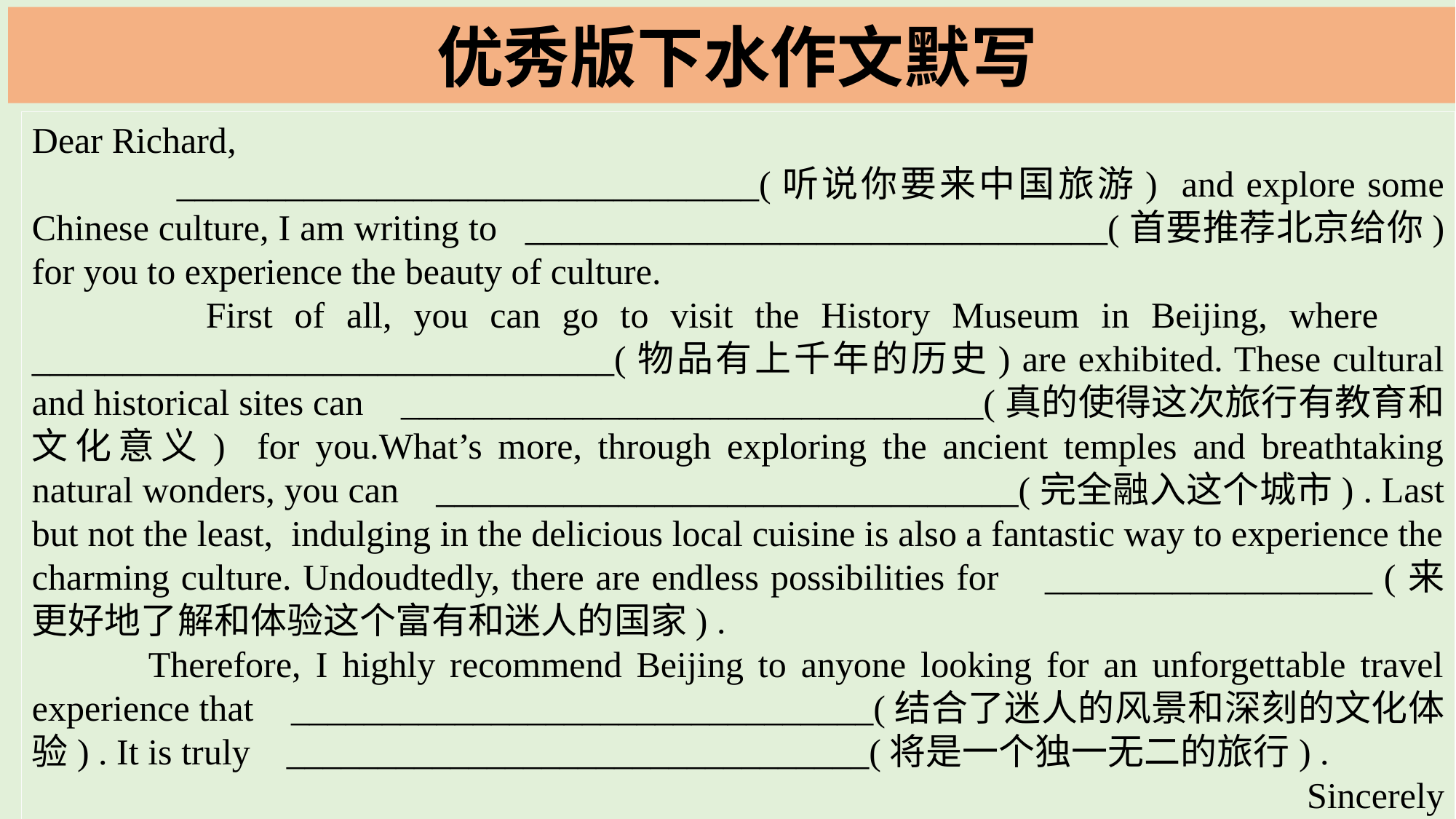

优秀版下水作文默写

Dear Richard,
            ________________________________(听说你要来中国旅游)  and explore some Chinese culture, I am writing to   ________________________________(首要推荐北京给你) for you to experience the beauty of culture.
        First of all, you can go to visit the History Museum in Beijing, where    ________________________________(物品有上千年的历史) are exhibited. These cultural and historical sites can    ________________________________(真的使得这次旅行有教育和文化意义)  for you.What’s more, through exploring the ancient temples and breathtaking natural wonders, you can    ________________________________(完全融入这个城市) . Last but not the least,  indulging in the delicious local cuisine is also a fantastic way to experience the charming culture. Undoudtedly, there are endless possibilities for    __________________ (来更好地了解和体验这个富有和迷人的国家) .
        Therefore, I highly recommend Beijing to anyone looking for an unforgettable travel experience that    ________________________________(结合了迷人的风景和深刻的文化体验) . It is truly    ________________________________(将是一个独一无二的旅行) .
                                                                                                                                  Sincerely yours,
                                                                                                                                        Li Hua